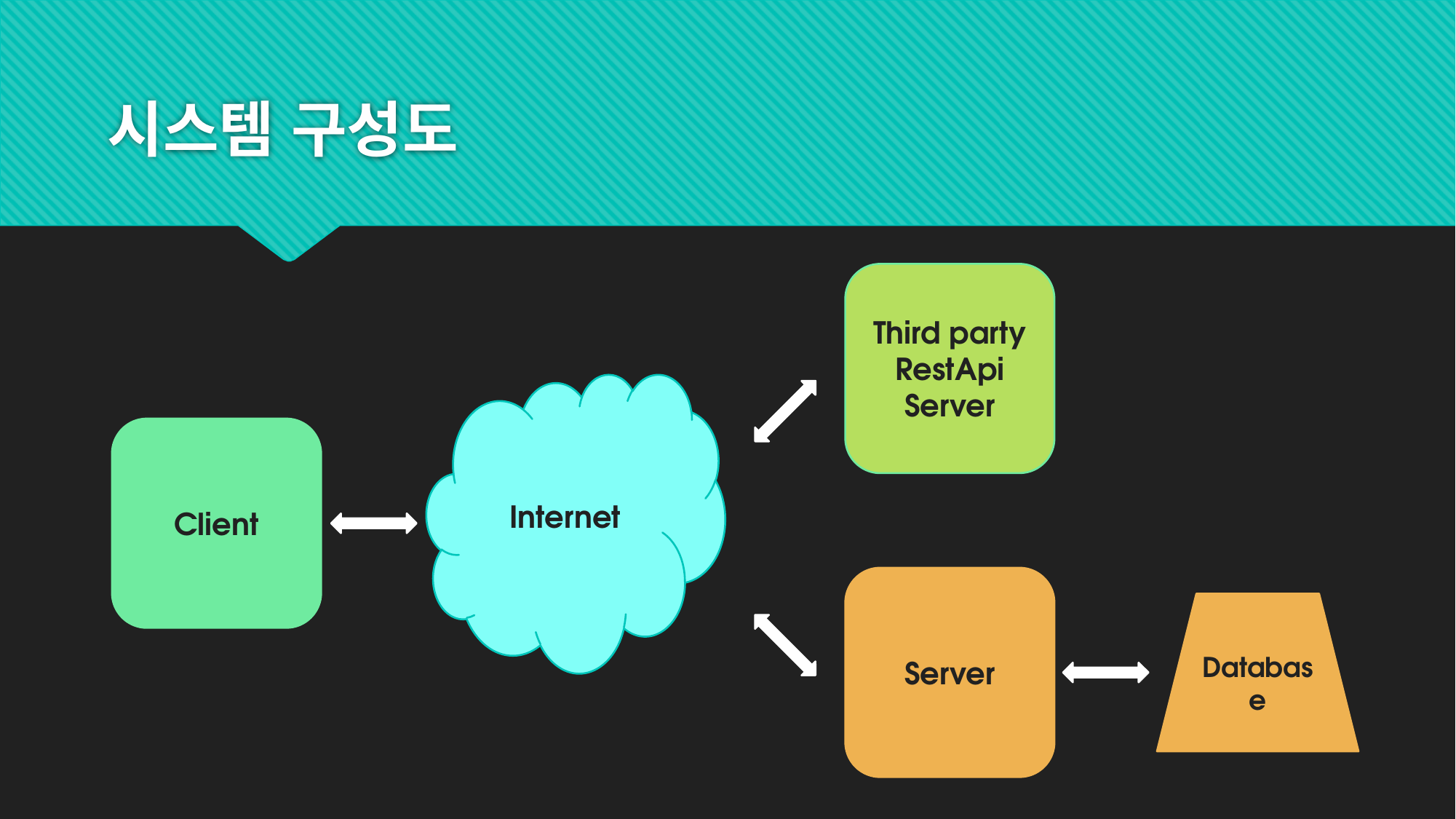

# 시스템 구성도
Third party
RestApi Server
Internet

Client

Server
Database